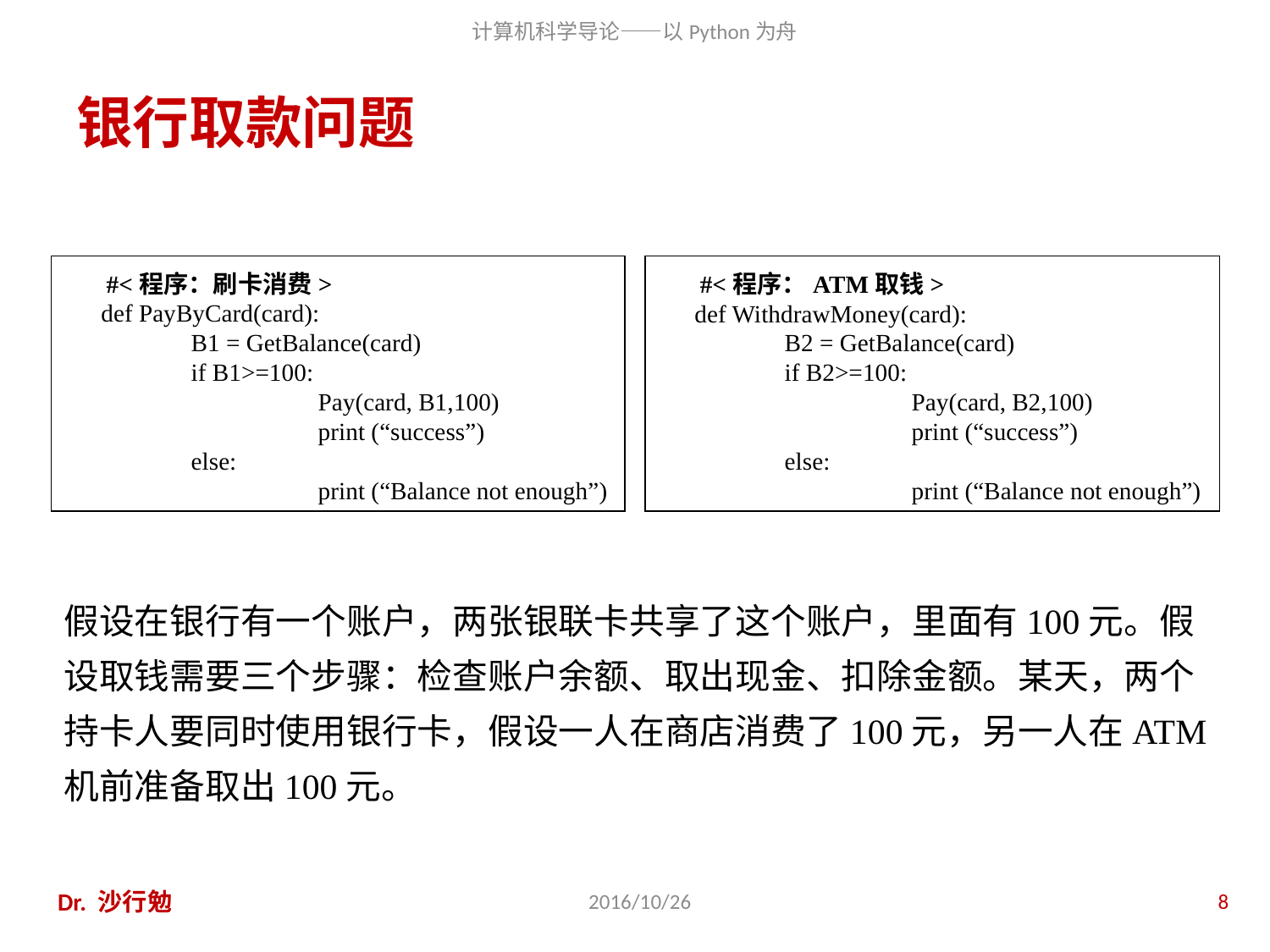

# 银行取款问题
#<程序：刷卡消费>
def PayByCard(card):
	B1 = GetBalance(card)
	if B1>=100:
		Pay(card, B1,100)
		print (“success”)
	else:
		print (“Balance not enough”)
#<程序：ATM取钱>
def WithdrawMoney(card):
	B2 = GetBalance(card)
	if B2>=100:
		Pay(card, B2,100)
		print (“success”)
	else:
		print (“Balance not enough”)
假设在银行有一个账户，两张银联卡共享了这个账户，里面有100元。假设取钱需要三个步骤：检查账户余额、取出现金、扣除金额。某天，两个持卡人要同时使用银行卡，假设一人在商店消费了100元，另一人在ATM机前准备取出100元。
Dr. 沙行勉
2016/10/26
8